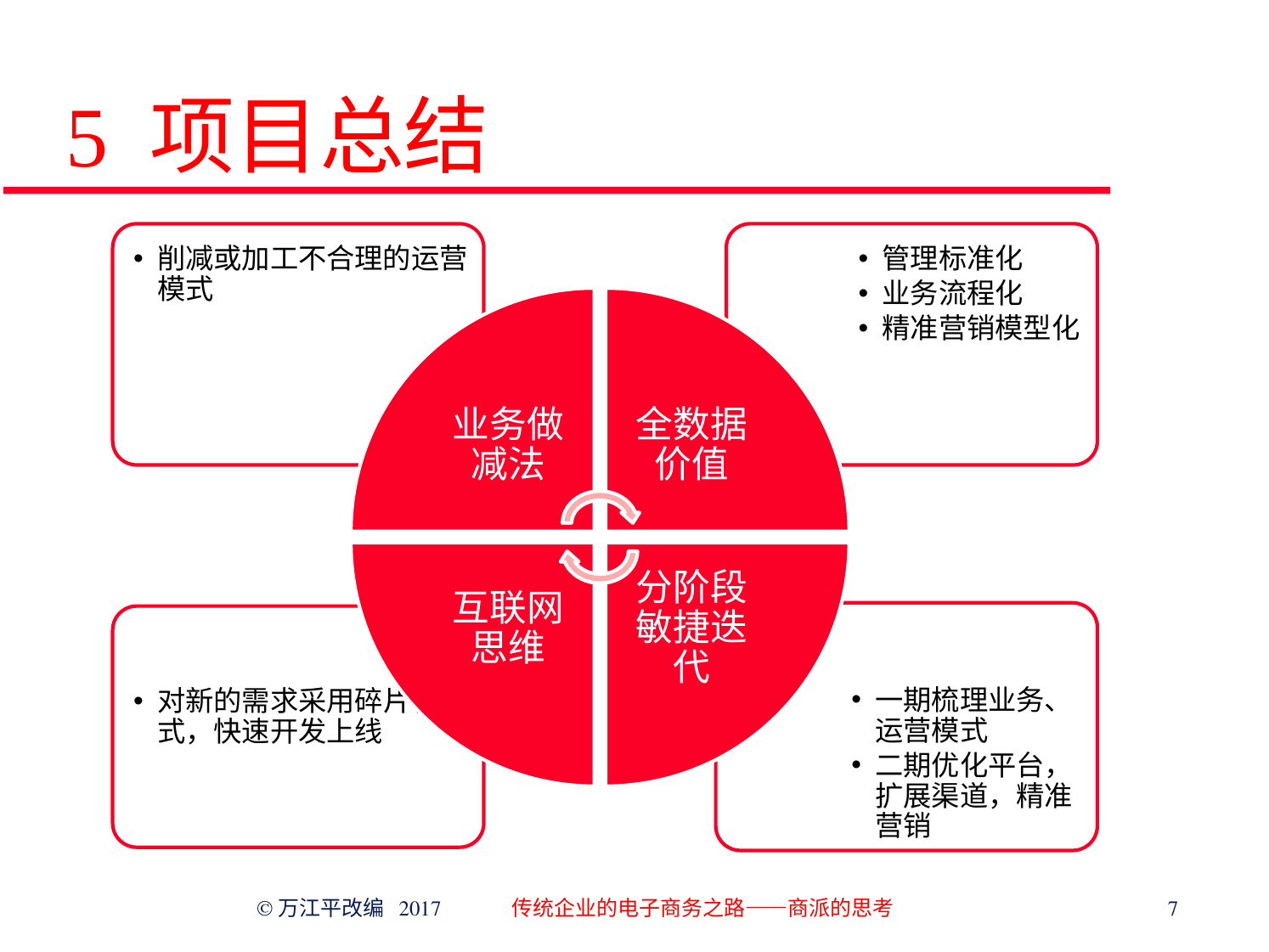

# 5 项目总结
一期梳理业务、运营模式
二期优化平台，扩展渠道，精准营销
对新的需求采用碎片化方式，快速开发上线
管理标准化
业务流程化
精准营销模型化
削减或加工不合理的运营模式
业务做减法
全数据价值
分阶段敏捷迭代
互联网思维